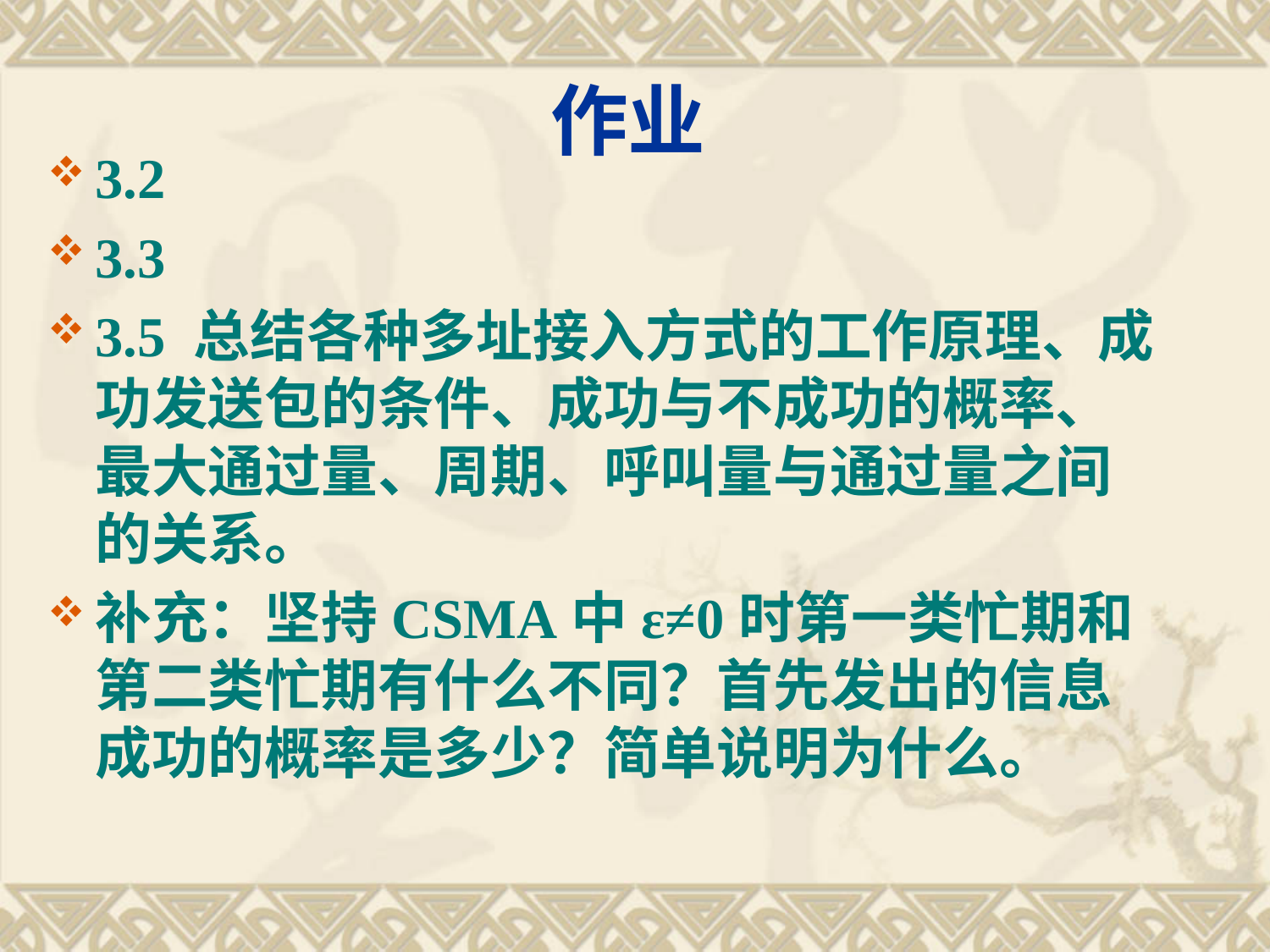

# 作业
3.2
3.3
3.5 总结各种多址接入方式的工作原理、成功发送包的条件、成功与不成功的概率、最大通过量、周期、呼叫量与通过量之间的关系。
补充：坚持CSMA中ε≠0时第一类忙期和第二类忙期有什么不同？首先发出的信息成功的概率是多少？简单说明为什么。